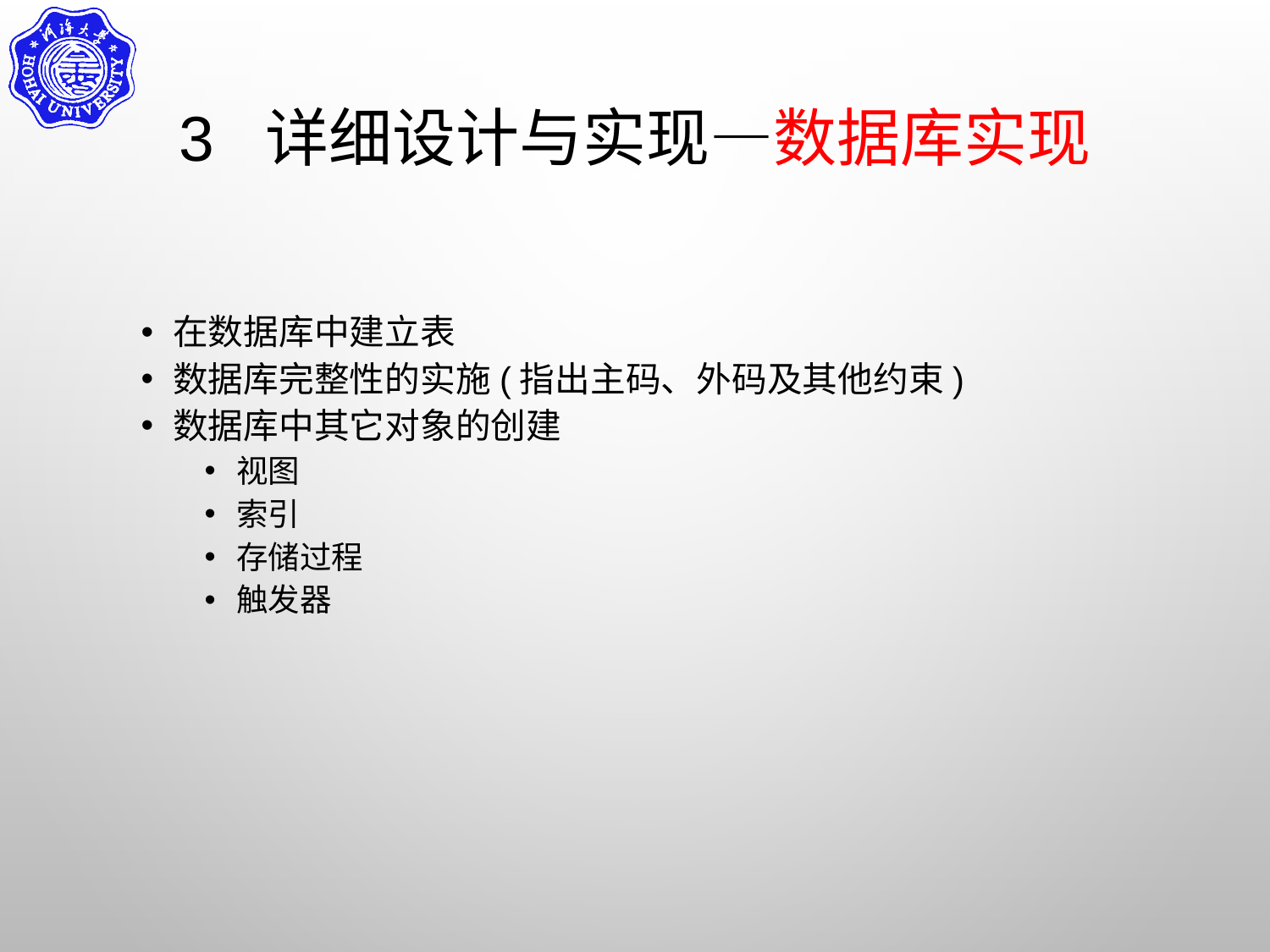

# 3  详细设计与实现—数据库实现
在数据库中建立表
数据库完整性的实施(指出主码、外码及其他约束)
数据库中其它对象的创建
视图
索引
存储过程
触发器